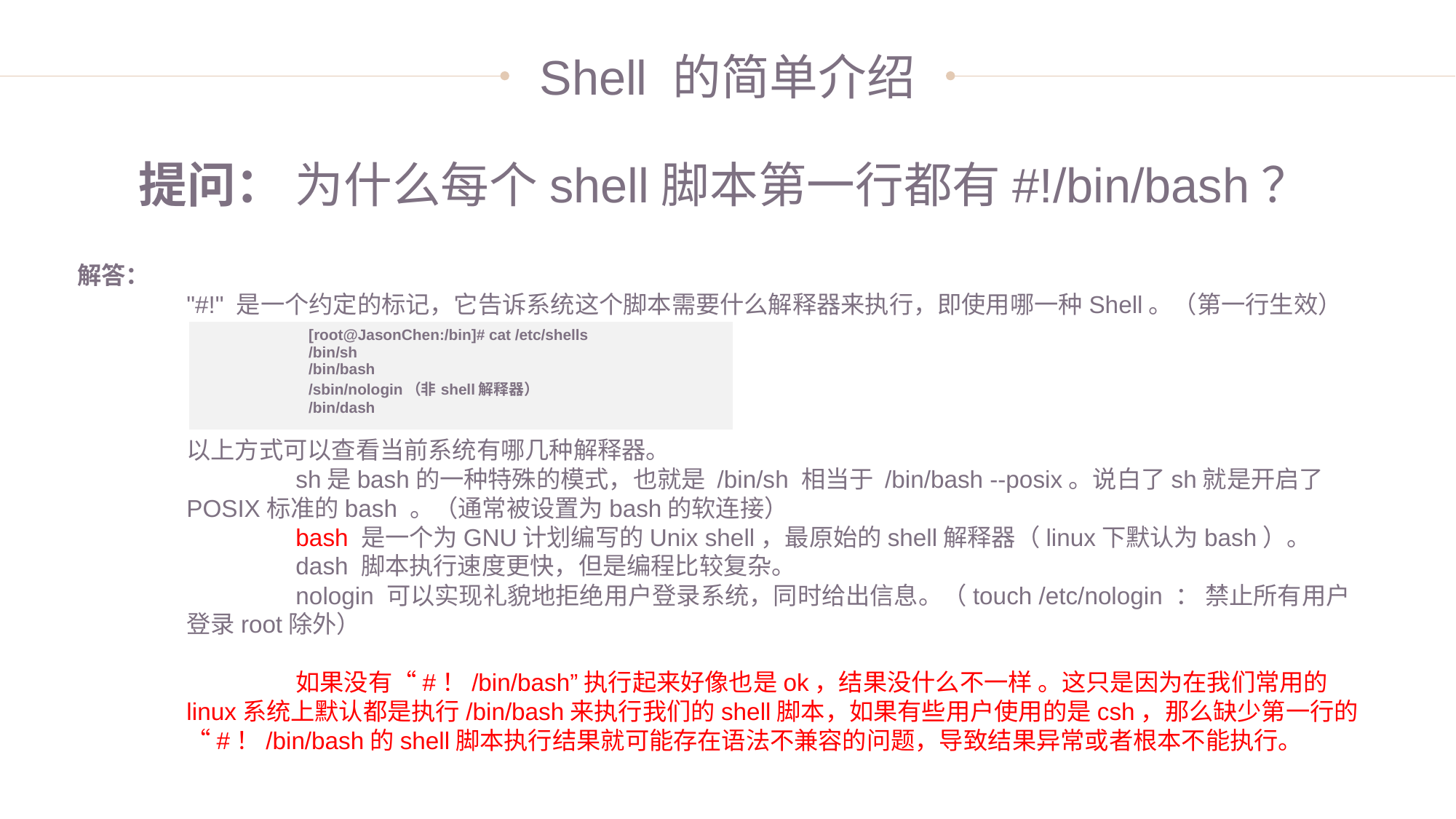

Shell 的简单介绍
提问： 为什么每个shell脚本第一行都有#!/bin/bash？
解答：
	"#!" 是一个约定的标记，它告诉系统这个脚本需要什么解释器来执行，即使用哪一种Shell。（第一行生效）

以上方式可以查看当前系统有哪几种解释器。
	sh是bash的一种特殊的模式，也就是 /bin/sh 相当于 /bin/bash --posix。说白了sh就是开启了POSIX标准的bash 。（通常被设置为bash的软连接）
	bash 是一个为GNU计划编写的Unix shell，最原始的shell解释器（linux下默认为bash）。
	dash 脚本执行速度更快，但是编程比较复杂。
	nologin 可以实现礼貌地拒绝用户登录系统，同时给出信息。（touch /etc/nologin ： 禁止所有用户登录root除外）

	如果没有“#！/bin/bash”执行起来好像也是ok，结果没什么不一样 。这只是因为在我们常用的linux系统上默认都是执行/bin/bash来执行我们的shell脚本，如果有些用户使用的是csh，那么缺少第一行的“#！/bin/bash的shell脚本执行结果就可能存在语法不兼容的问题，导致结果异常或者根本不能执行。
| [root@JasonChen:/bin]# cat /etc/shells /bin/sh /bin/bash /sbin/nologin（非shell解释器） /bin/dash |
| --- |